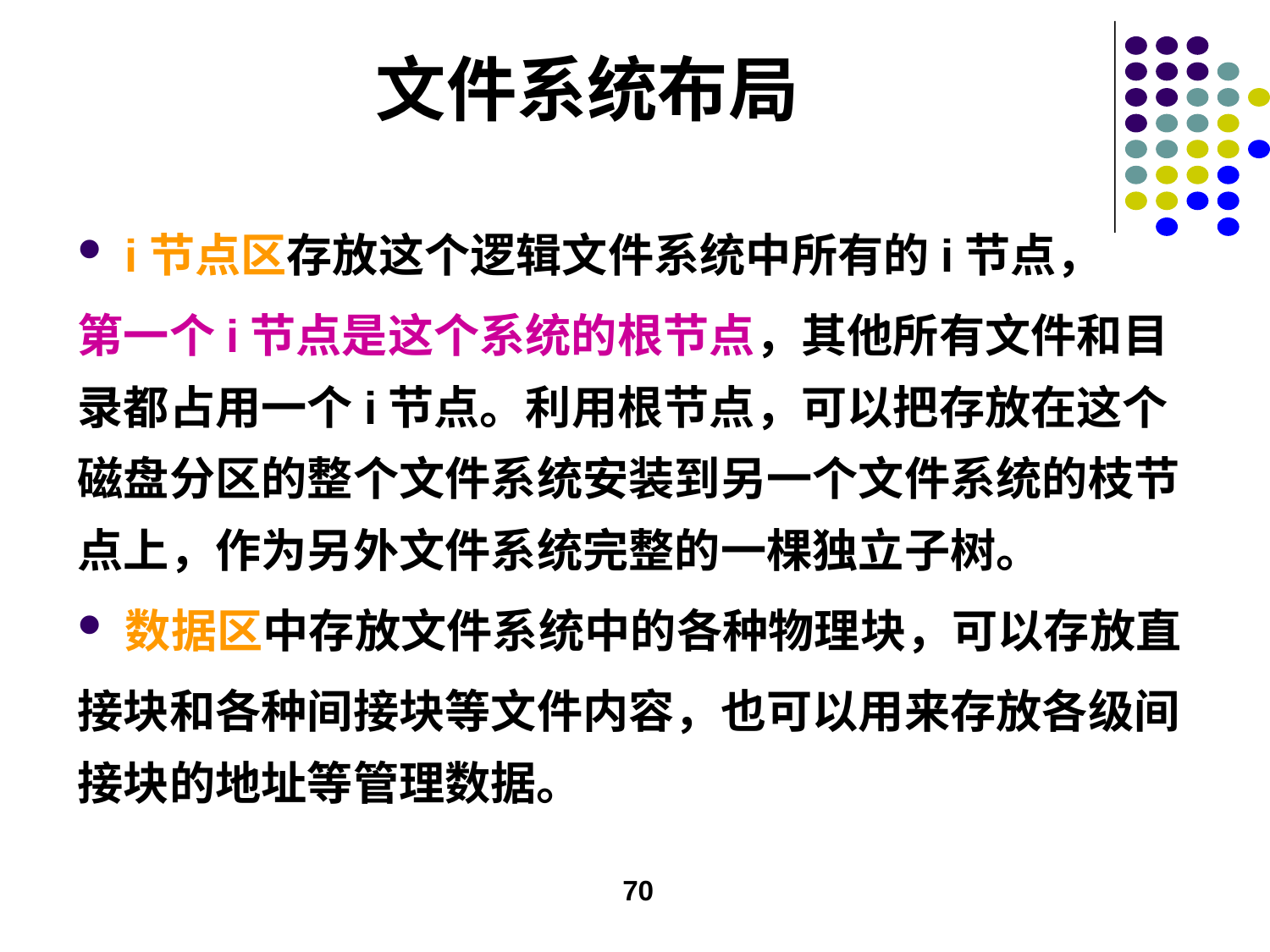

# 文件系统布局
i节点区存放这个逻辑文件系统中所有的i节点，
第一个i节点是这个系统的根节点，其他所有文件和目录都占用一个i节点。利用根节点，可以把存放在这个磁盘分区的整个文件系统安装到另一个文件系统的枝节点上，作为另外文件系统完整的一棵独立子树。
数据区中存放文件系统中的各种物理块，可以存放直
接块和各种间接块等文件内容，也可以用来存放各级间接块的地址等管理数据。
70